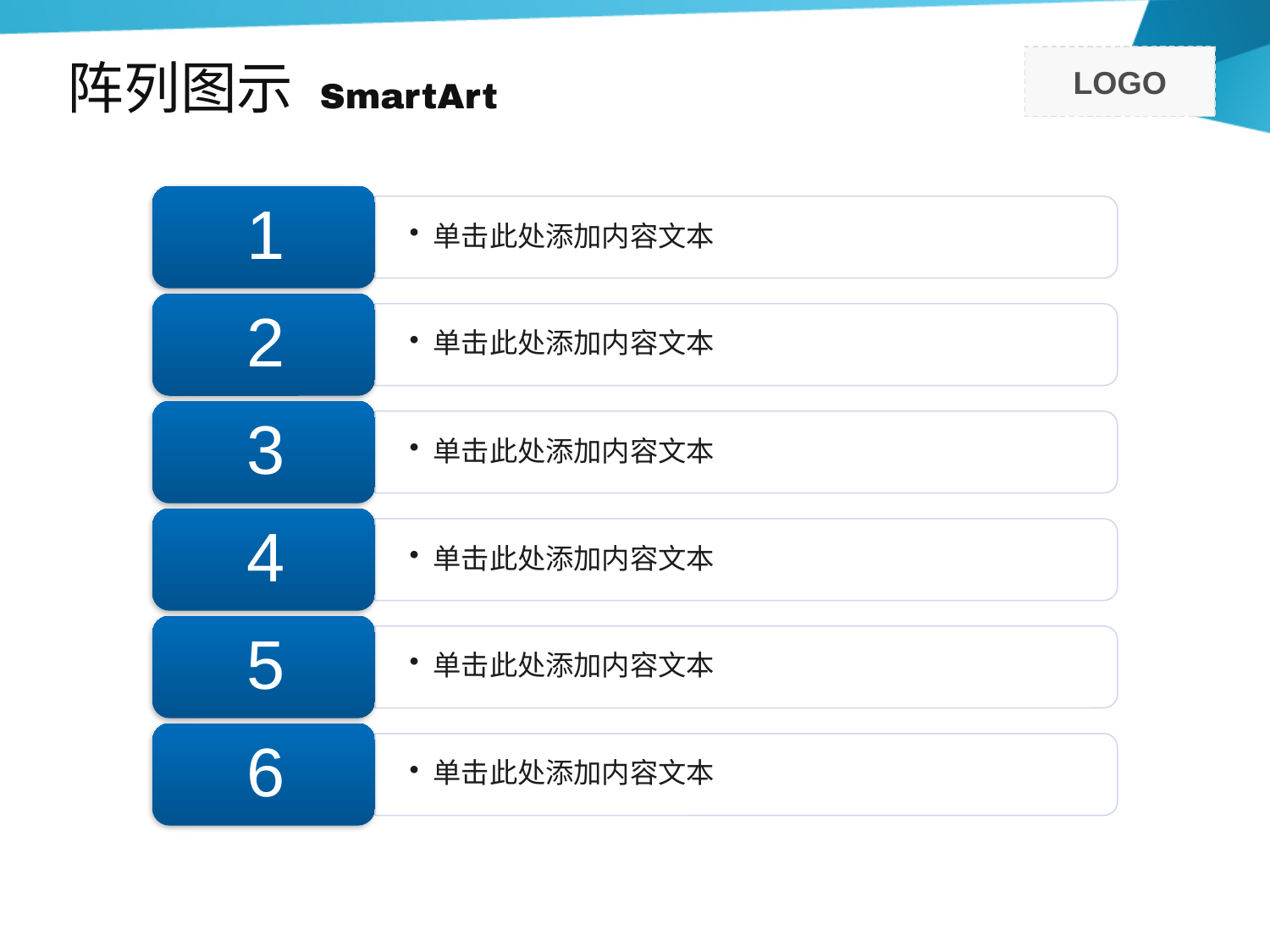

# 阵列图示 SmartArt
单击此处添加内容文本
1
单击此处添加内容文本
2
单击此处添加内容文本
3
单击此处添加内容文本
4
单击此处添加内容文本
5
单击此处添加内容文本
6